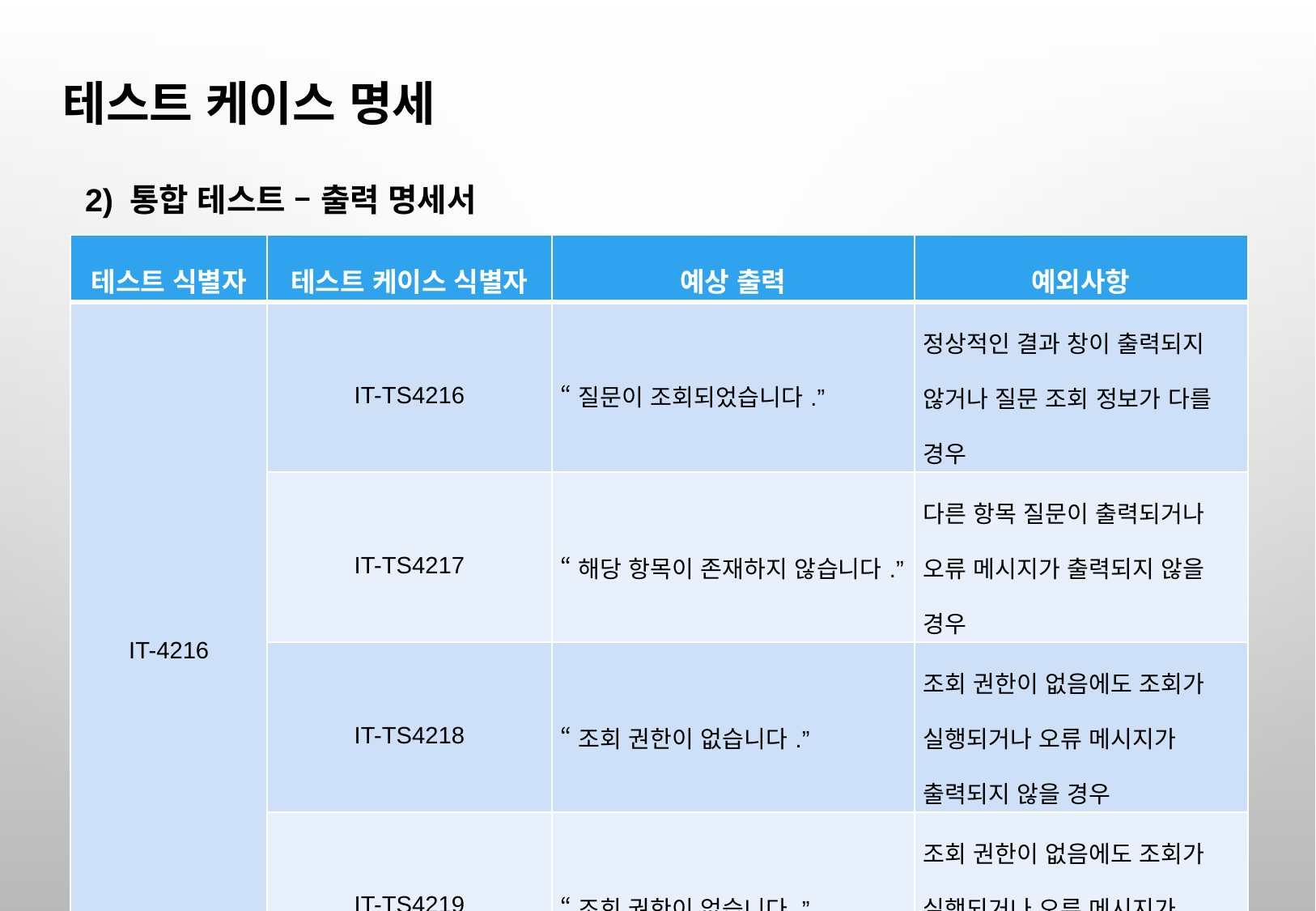

테스트 케이스 명세
2) 통합 테스트 – 출력 명세서

| 테스트 식별자 | 테스트 케이스 식별자 | 예상 출력 | 예외사항 |
| --- | --- | --- | --- |
| IT-4216 | IT-TS4216 | “질문이 조회되었습니다.” | 정상적인 결과 창이 출력되지 않거나 질문 조회 정보가 다를 경우 |
|  | IT-TS4217 | “해당 항목이 존재하지 않습니다.” | 다른 항목 질문이 출력되거나 오류 메시지가 출력되지 않을 경우 |
|  | IT-TS4218 | “조회 권한이 없습니다.” | 조회 권한이 없음에도 조회가 실행되거나 오류 메시지가 출력되지 않을 경우 |
|  | IT-TS4219 | “조회 권한이 없습니다.” | 조회 권한이 없음에도 조회가 실행되거나 오류 메시지가 출력되지 않을 경우 |
55